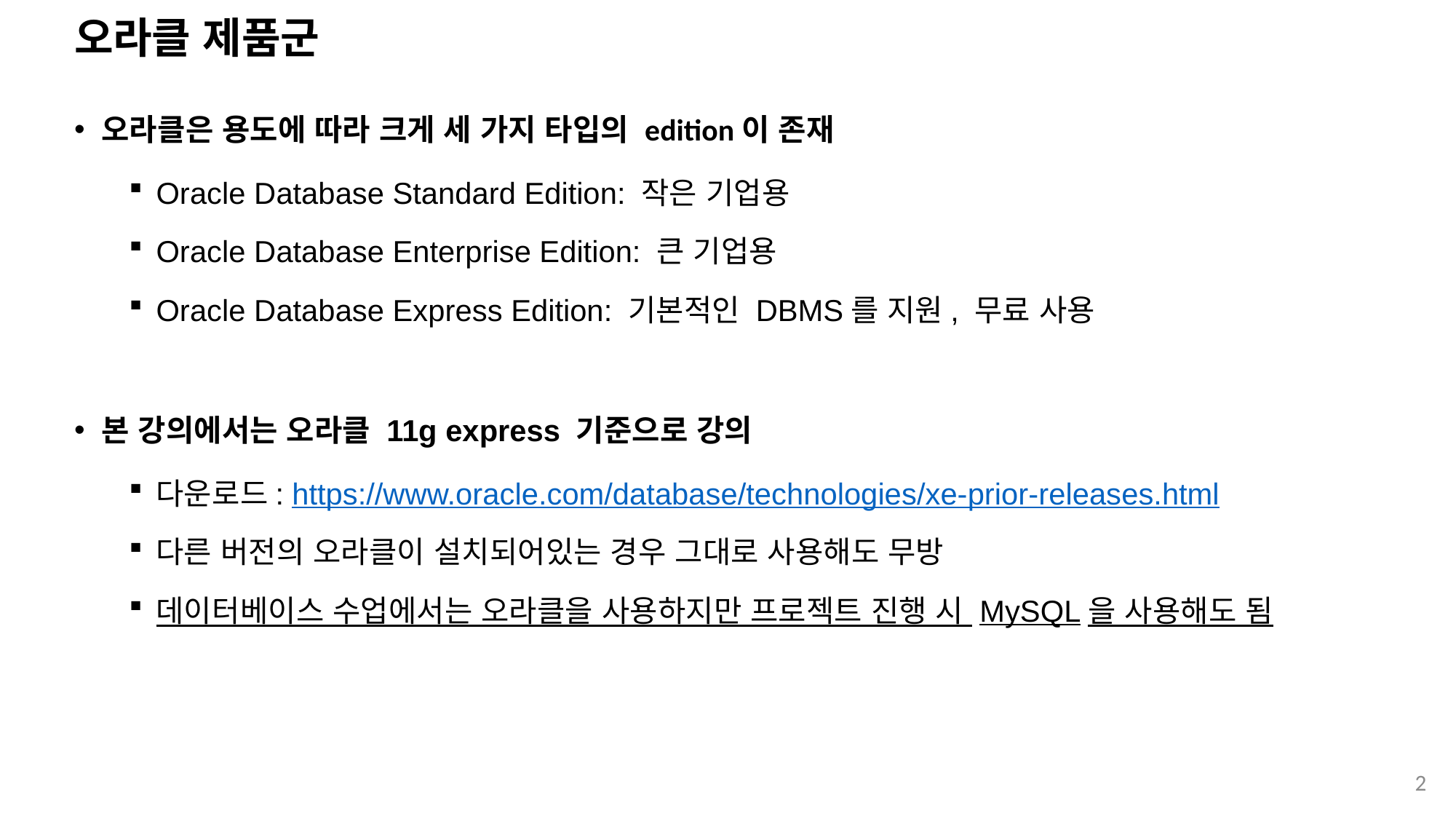

# 오라클 제품군
오라클은 용도에 따라 크게 세 가지 타입의 edition이 존재
Oracle Database Standard Edition: 작은 기업용
Oracle Database Enterprise Edition: 큰 기업용
Oracle Database Express Edition: 기본적인 DBMS를 지원, 무료 사용

본 강의에서는 오라클 11g express 기준으로 강의
다운로드: https://www.oracle.com/database/technologies/xe-prior-releases.html
다른 버전의 오라클이 설치되어있는 경우 그대로 사용해도 무방
데이터베이스 수업에서는 오라클을 사용하지만 프로젝트 진행 시 MySQL을 사용해도 됨
2